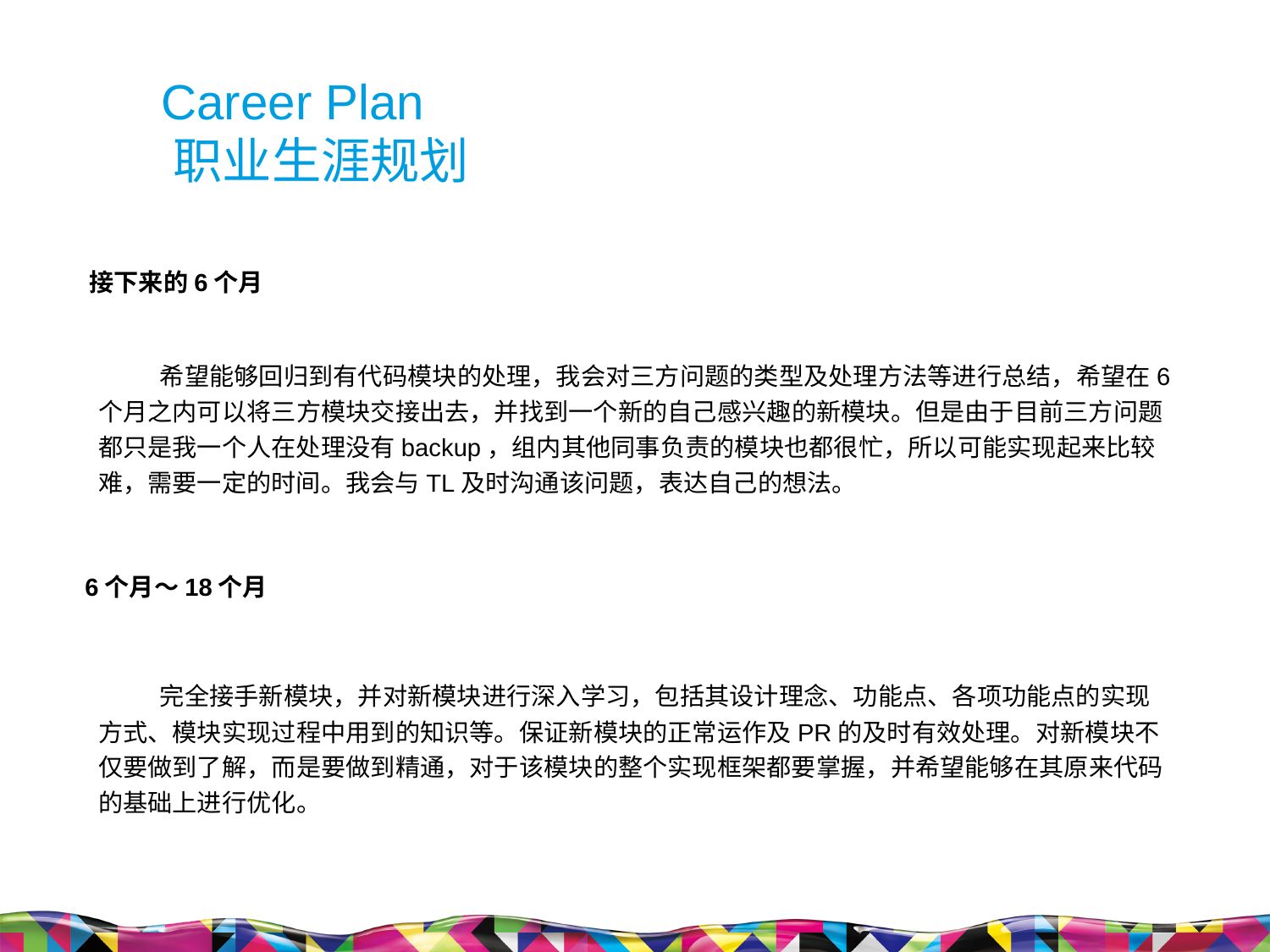

Career Plan
       职业生涯规划
接下来的6个月
        希望能够回归到有代码模块的处理，我会对三方问题的类型及处理方法等进行总结，希望在6个月之内可以将三方模块交接出去，并找到一个新的自己感兴趣的新模块。但是由于目前三方问题都只是我一个人在处理没有backup，组内其他同事负责的模块也都很忙，所以可能实现起来比较难，需要一定的时间。我会与TL及时沟通该问题，表达自己的想法。
6个月～18个月
        完全接手新模块，并对新模块进行深入学习，包括其设计理念、功能点、各项功能点的实现方式、模块实现过程中用到的知识等。保证新模块的正常运作及PR的及时有效处理。对新模块不仅要做到了解，而是要做到精通，对于该模块的整个实现框架都要掌握，并希望能够在其原来代码的基础上进行优化。